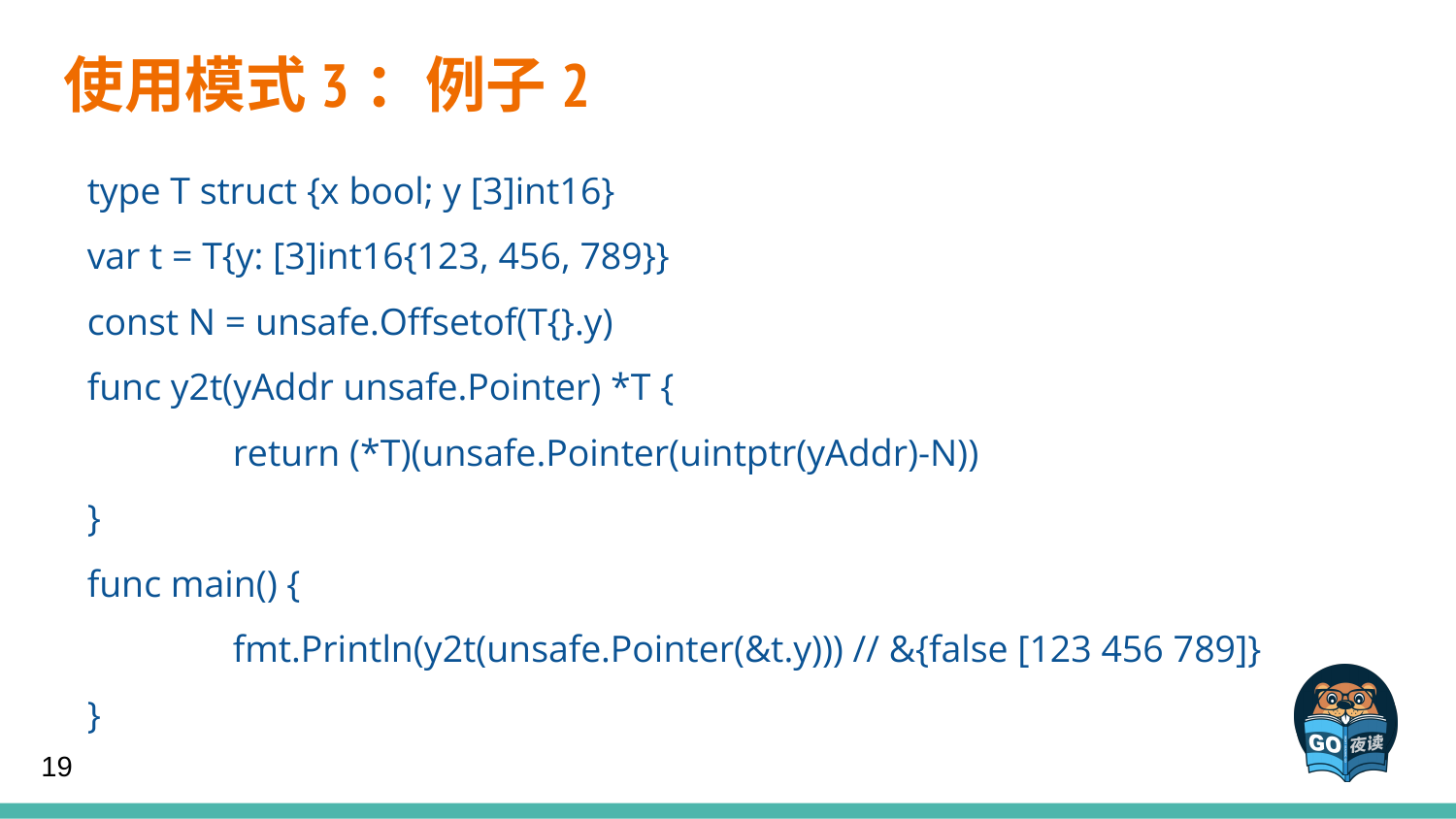

使用模式3：例子2
type T struct {x bool; y [3]int16}
var t = T{y: [3]int16{123, 456, 789}}
const N = unsafe.Offsetof(T{}.y)
func y2t(yAddr unsafe.Pointer) *T {
	return (*T)(unsafe.Pointer(uintptr(yAddr)-N))
}
func main() {
	fmt.Println(y2t(unsafe.Pointer(&t.y))) // &{false [123 456 789]}
}
19